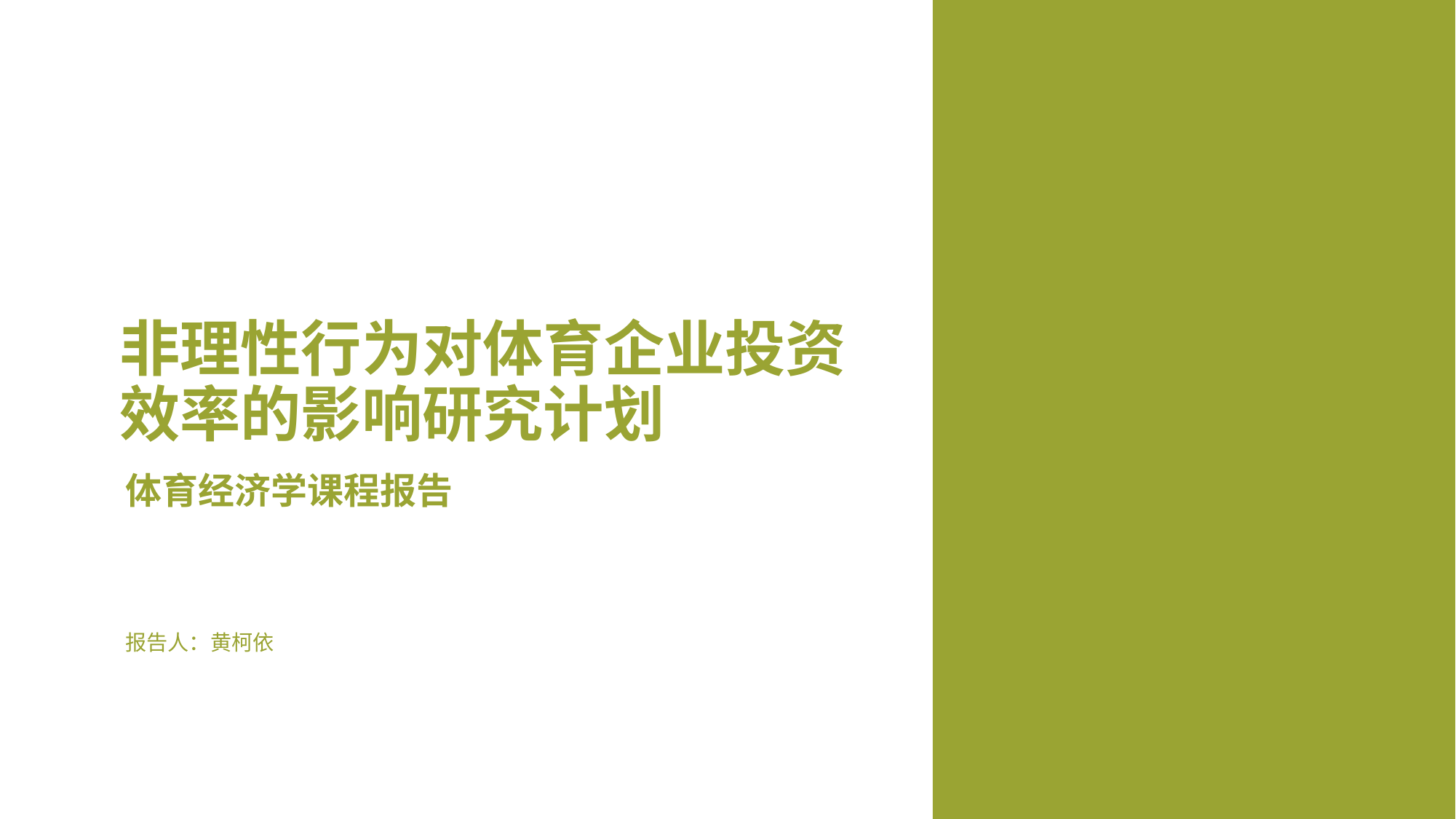

非理性行为对体育企业投资效率的影响研究计划
体育经济学课程报告
报告人：黄柯依